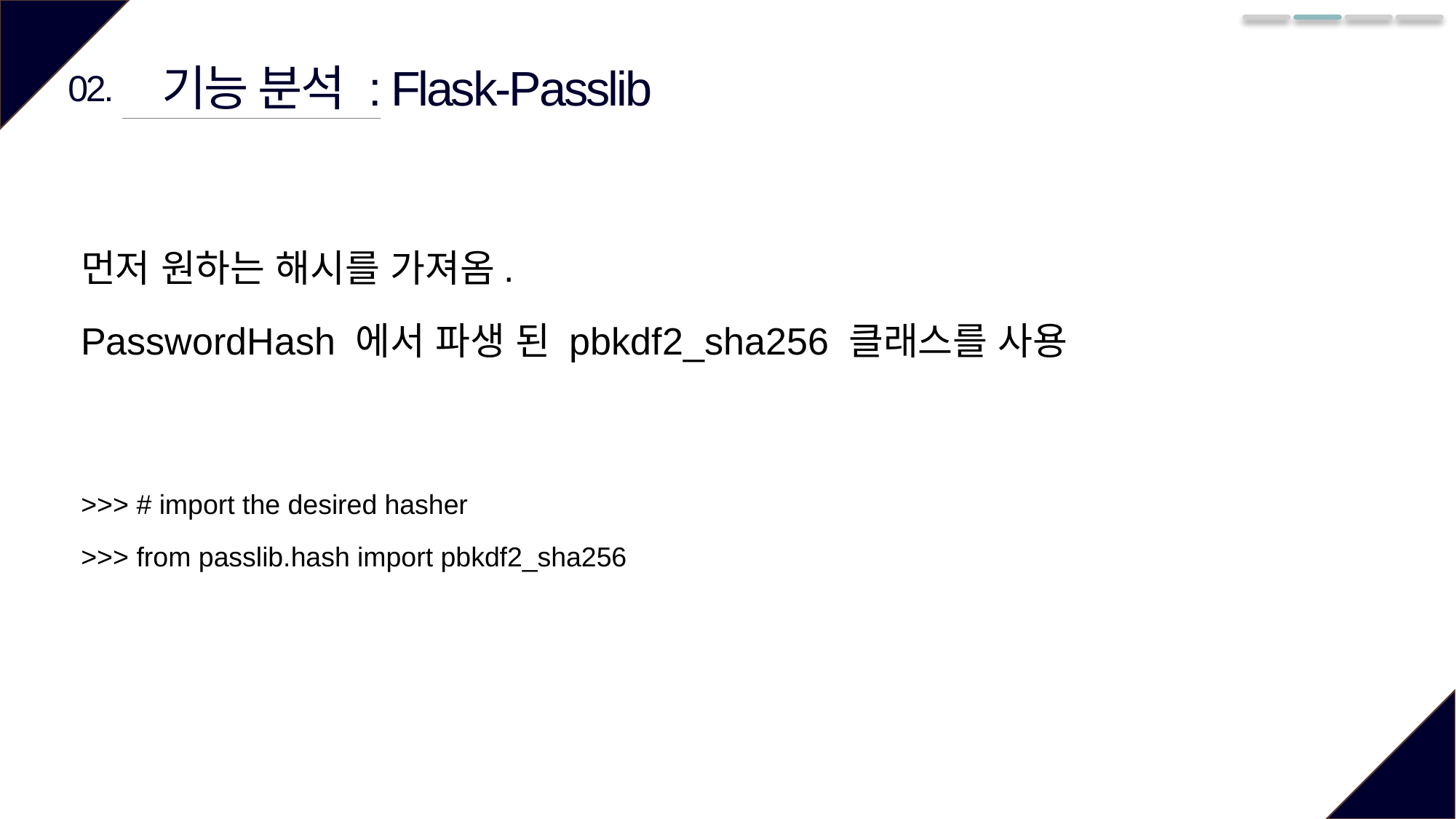

기능 분석 : Flask-Passlib
02.
먼저 원하는 해시를 가져옴.
PasswordHash 에서 파생 된 pbkdf2_sha256 클래스를 사용

>>> # import the desired hasher
>>> from passlib.hash import pbkdf2_sha256